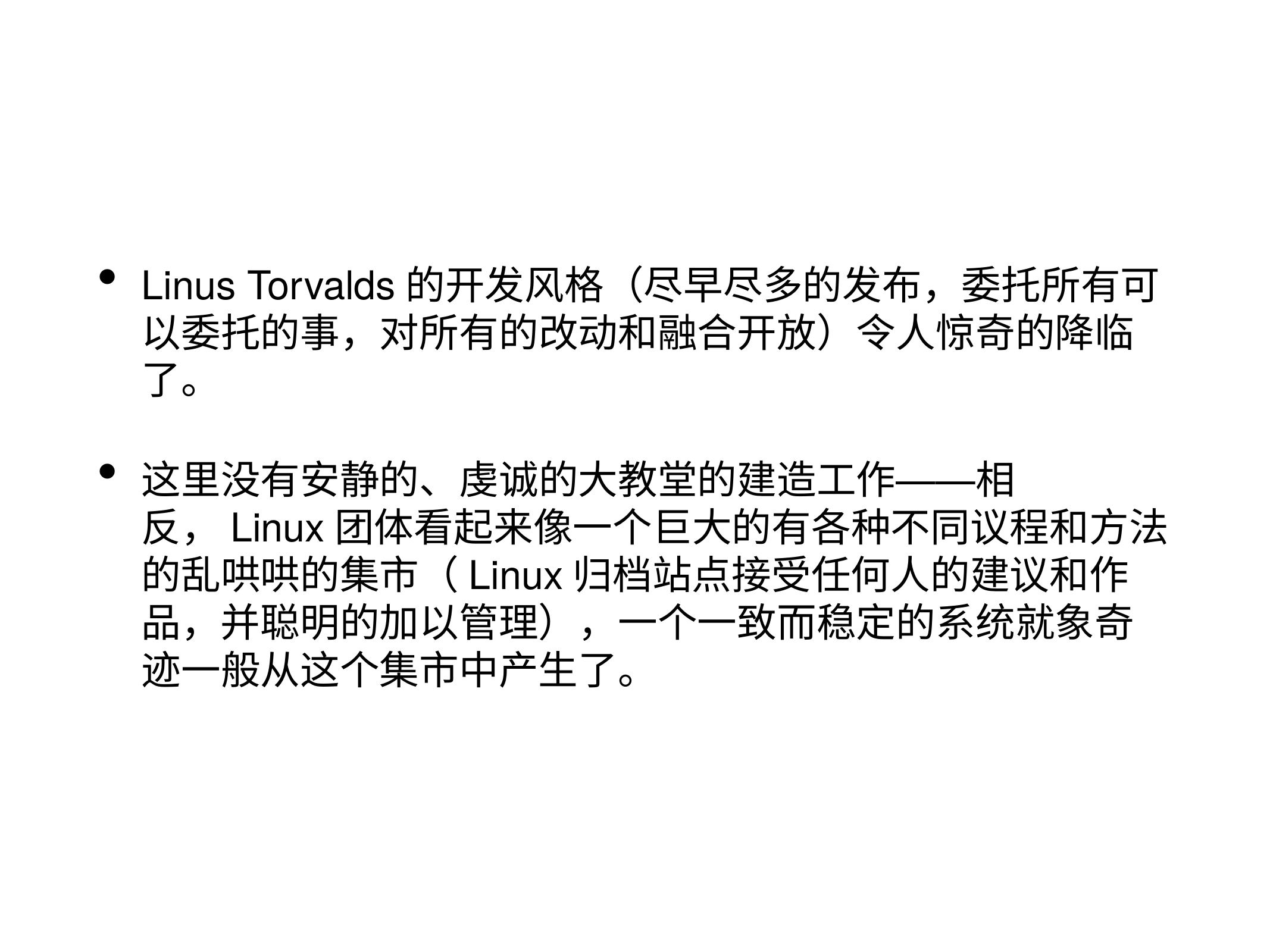

Linus Torvalds的开发风格（尽早尽多的发布，委托所有可以委托的事，对所有的改动和融合开放）令人惊奇的降临了。
这里没有安静的、虔诚的大教堂的建造工作——相反，Linux团体看起来像一个巨大的有各种不同议程和方法的乱哄哄的集市（Linux归档站点接受任何人的建议和作品，并聪明的加以管理），一个一致而稳定的系统就象奇迹一般从这个集市中产生了。